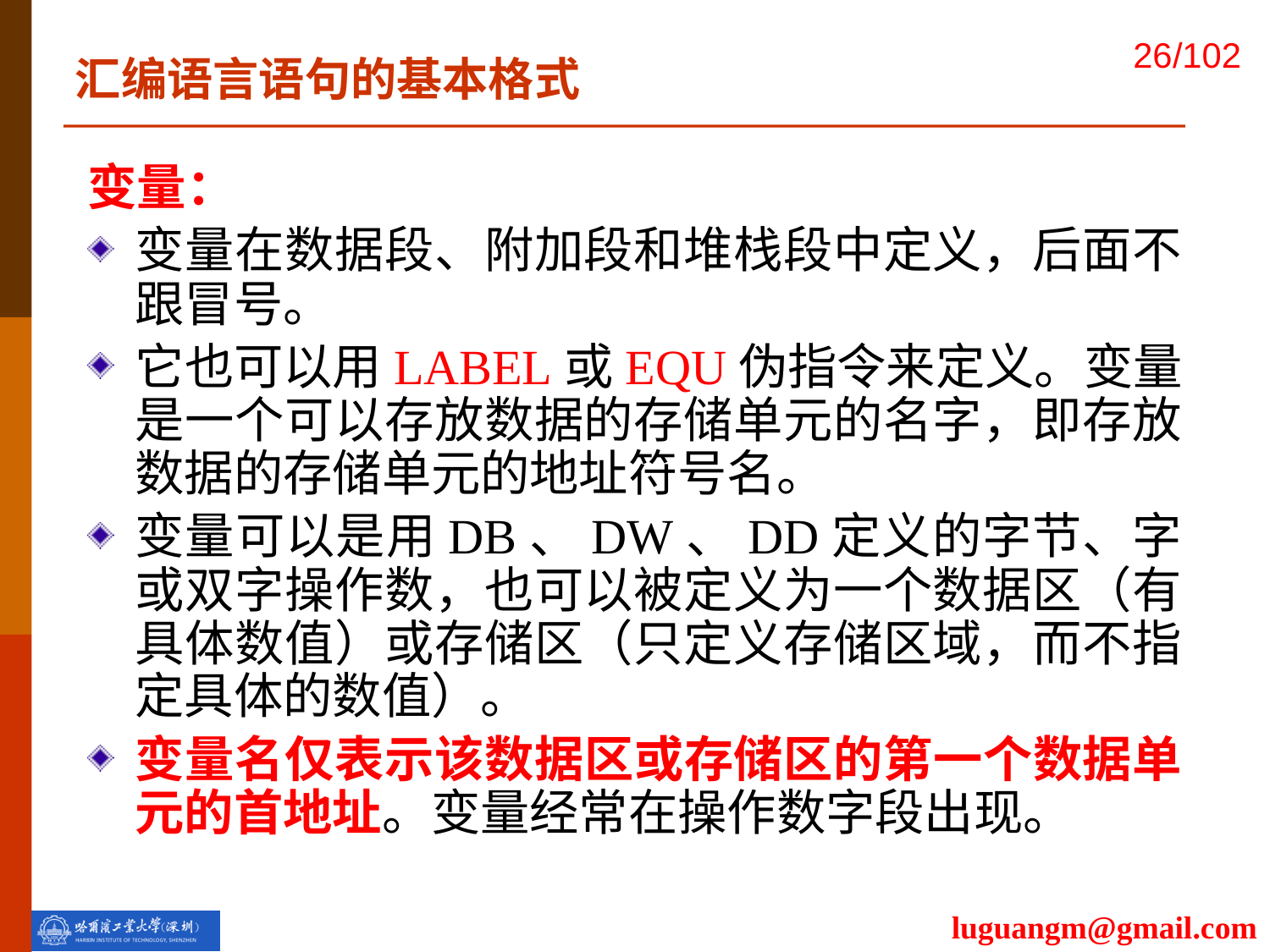

#
汇编语言语句的基本格式
变量：
变量在数据段、附加段和堆栈段中定义，后面不跟冒号。
它也可以用LABEL或EQU伪指令来定义。变量是一个可以存放数据的存储单元的名字，即存放数据的存储单元的地址符号名。
变量可以是用DB、DW、DD定义的字节、字或双字操作数，也可以被定义为一个数据区（有具体数值）或存储区（只定义存储区域，而不指定具体的数值）。
变量名仅表示该数据区或存储区的第一个数据单元的首地址。变量经常在操作数字段出现。